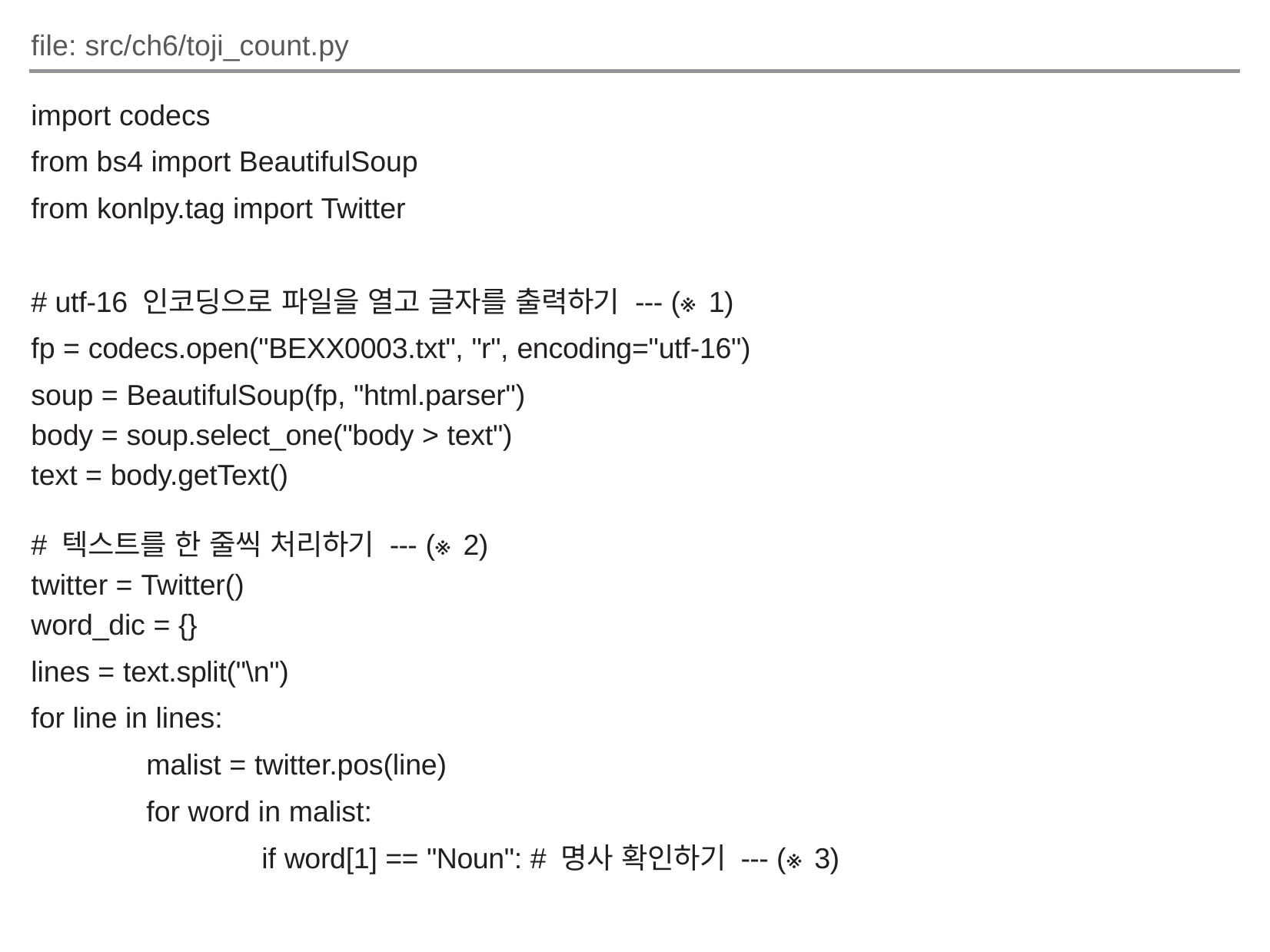

file: src/ch6/toji_count.py

import codecs
from bs4 import BeautifulSoup
from konlpy.tag import Twitter

# utf-16 인코딩으로 파일을 열고 글자를 출력하기 --- (※1)
fp = codecs.open("BEXX0003.txt", "r", encoding="utf-16")
soup = BeautifulSoup(fp, "html.parser")
body = soup.select_one("body > text")
text = body.getText()

# 텍스트를 한 줄씩 처리하기 --- (※2)
twitter = Twitter()
word_dic = {}
lines = text.split("\n")
for line in lines:
	malist = twitter.pos(line)
	for word in malist:
		if word[1] == "Noun": # 명사 확인하기 --- (※3)